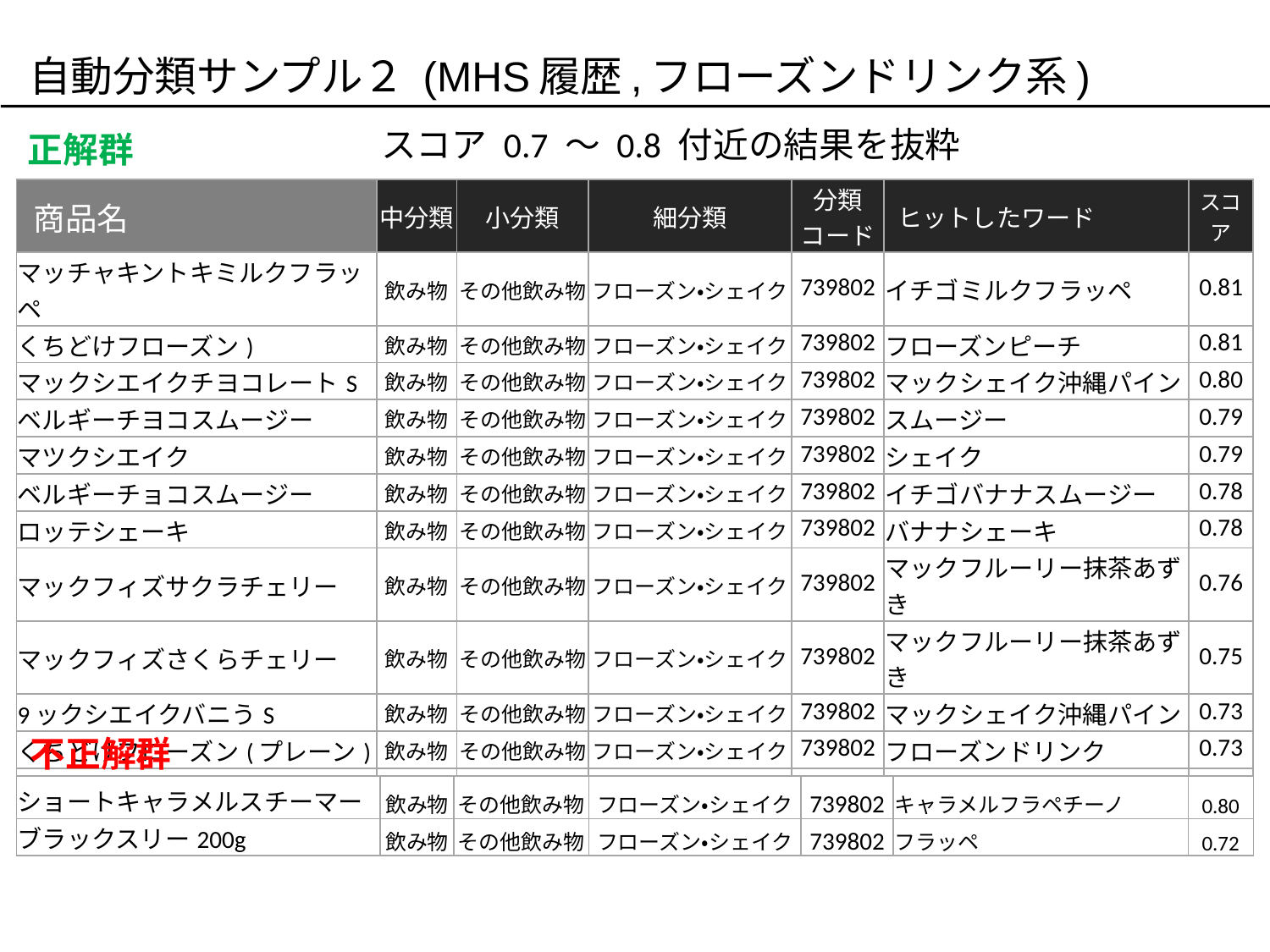

# 自動分類サンプル２ (MHS履歴,フローズンドリンク系)
スコア 0.7 ～ 0.8 付近の結果を抜粋
正解群
| 商品名 | 中分類 | 小分類 | 細分類 | 分類 コード | ヒットしたワード | スコア |
| --- | --- | --- | --- | --- | --- | --- |
| マッチャキントキミルクフラッペ | 飲み物 | その他飲み物 | フローズン・シェイク | 739802 | イチゴミルクフラッペ | 0.81 |
| くちどけフローズン) | 飲み物 | その他飲み物 | フローズン・シェイク | 739802 | フローズンピーチ | 0.81 |
| マックシエイクチヨコレートS | 飲み物 | その他飲み物 | フローズン・シェイク | 739802 | マックシェイク沖縄パイン | 0.80 |
| ベルギーチヨコスムージー | 飲み物 | その他飲み物 | フローズン・シェイク | 739802 | スムージー | 0.79 |
| マツクシエイク | 飲み物 | その他飲み物 | フローズン・シェイク | 739802 | シェイク | 0.79 |
| ベルギーチョコスムージー | 飲み物 | その他飲み物 | フローズン・シェイク | 739802 | イチゴバナナスムージー | 0.78 |
| ロッテシェーキ | 飲み物 | その他飲み物 | フローズン・シェイク | 739802 | バナナシェーキ | 0.78 |
| マックフィズサクラチェリー | 飲み物 | その他飲み物 | フローズン・シェイク | 739802 | マックフルーリー抹茶あずき | 0.76 |
| マックフィズさくらチェリー | 飲み物 | その他飲み物 | フローズン・シェイク | 739802 | マックフルーリー抹茶あずき | 0.75 |
| 9ックシエイクバニうS | 飲み物 | その他飲み物 | フローズン・シェイク | 739802 | マックシェイク沖縄パイン | 0.73 |
| くちどけフローズン(プレーン) | 飲み物 | その他飲み物 | フローズン・シェイク | 739802 | フローズンドリンク | 0.73 |
| 9ックシエイクバニうM | 飲み物 | その他飲み物 | フローズン・シェイク | 739802 | マックシェイク沖縄パイン | 0.73 |
| 9ックシエイクア9チツミカンS | 飲み物 | その他飲み物 | フローズン・シェイク | 739802 | マックシェイク沖縄パイン | 0.72 |
不正解群
| ショートキャラメルスチーマー | 飲み物 | その他飲み物 | フローズン・シェイク | 739802 | キャラメルフラペチーノ | 0.80 |
| --- | --- | --- | --- | --- | --- | --- |
| ブラックスリー200g | 飲み物 | その他飲み物 | フローズン・シェイク | 739802 | フラッペ | 0.72 |